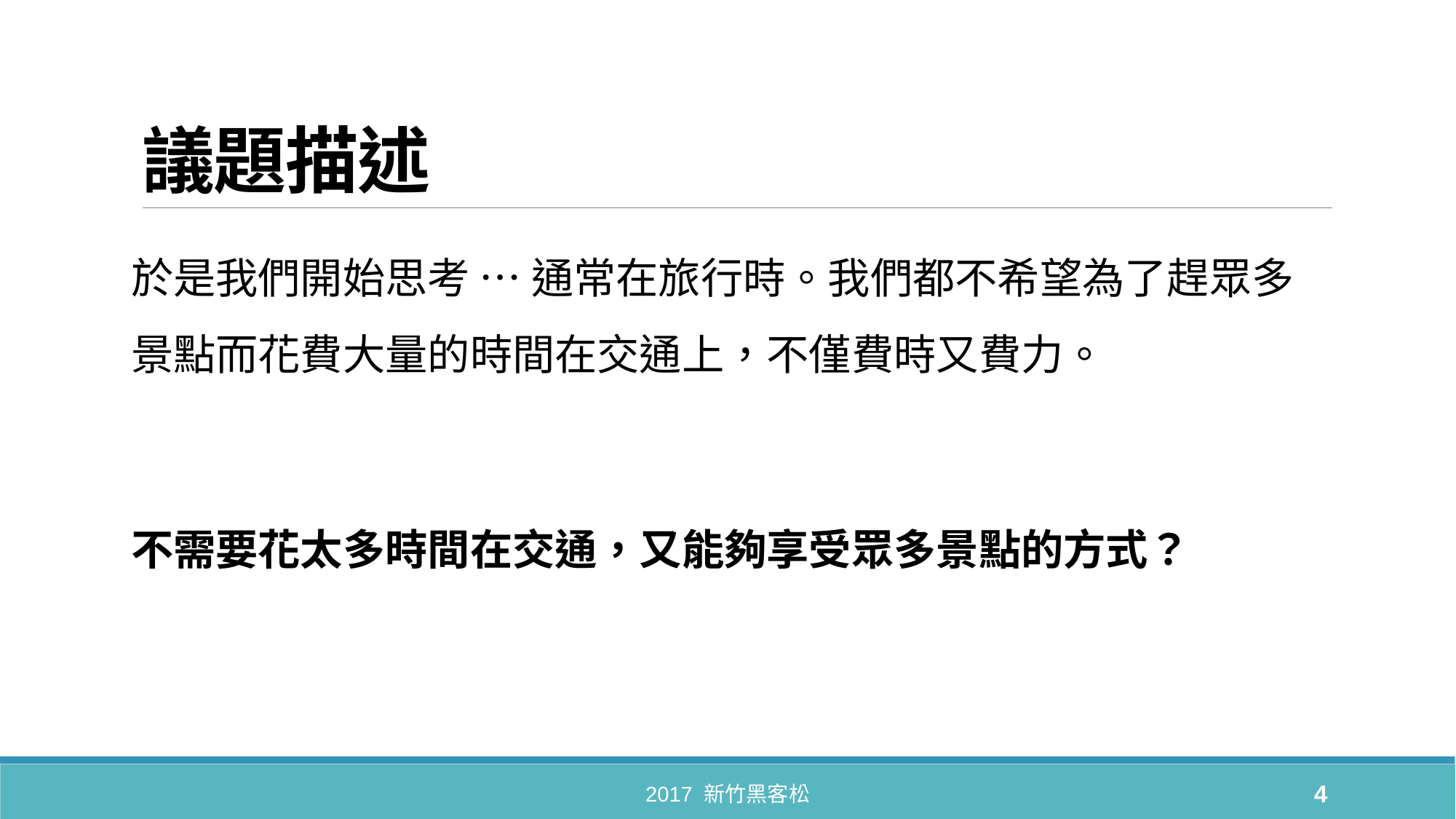

# 議題描述
於是我們開始思考 … 通常在旅行時。我們都不希望為了趕眾多景點而花費大量的時間在交通上，不僅費時又費力。

不需要花太多時間在交通，又能夠享受眾多景點的方式？
2017 新竹黑客松
4